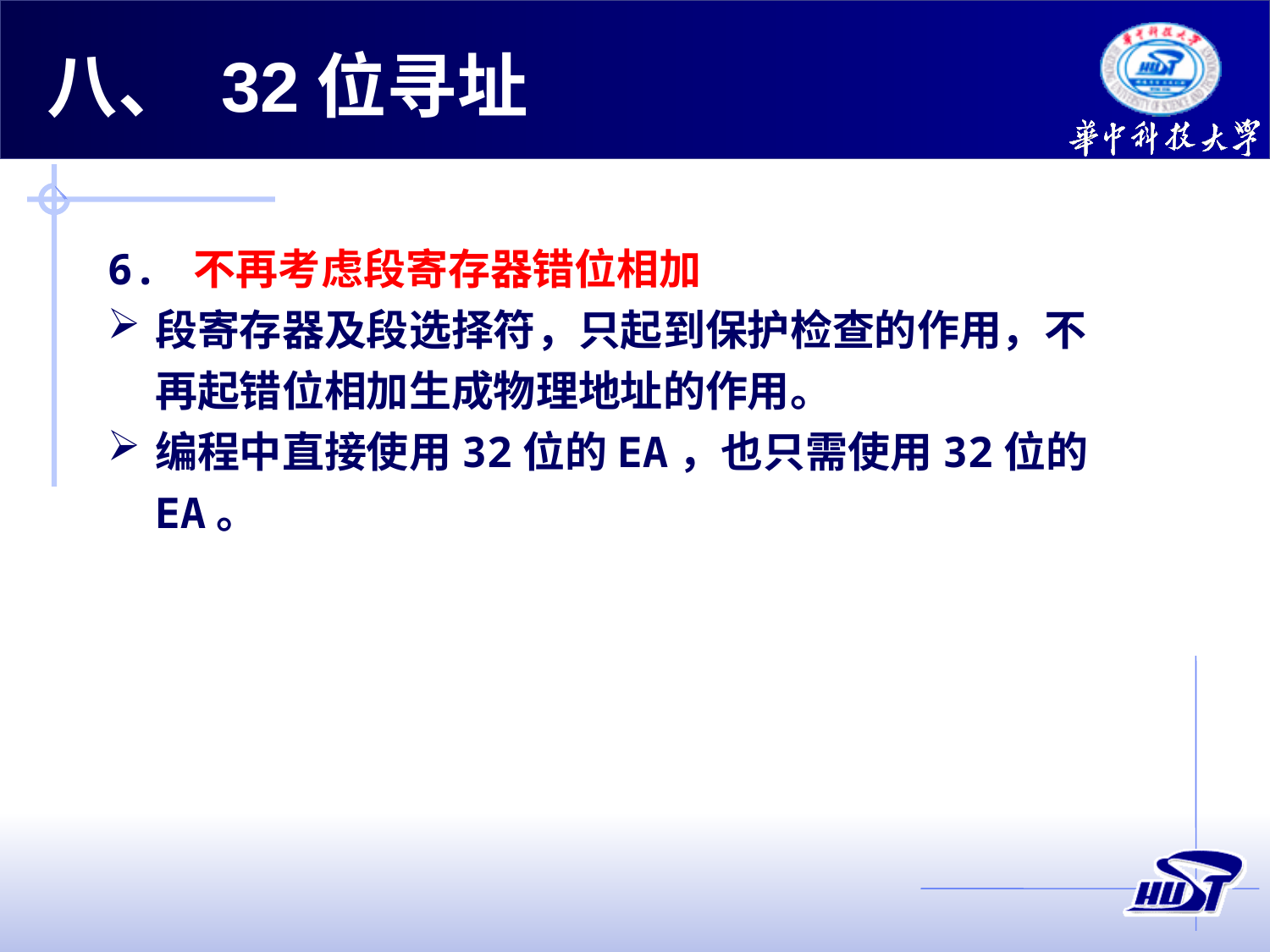

八、 32位寻址
6. 不再考虑段寄存器错位相加
段寄存器及段选择符，只起到保护检查的作用，不再起错位相加生成物理地址的作用。
编程中直接使用32位的EA，也只需使用32位的EA。